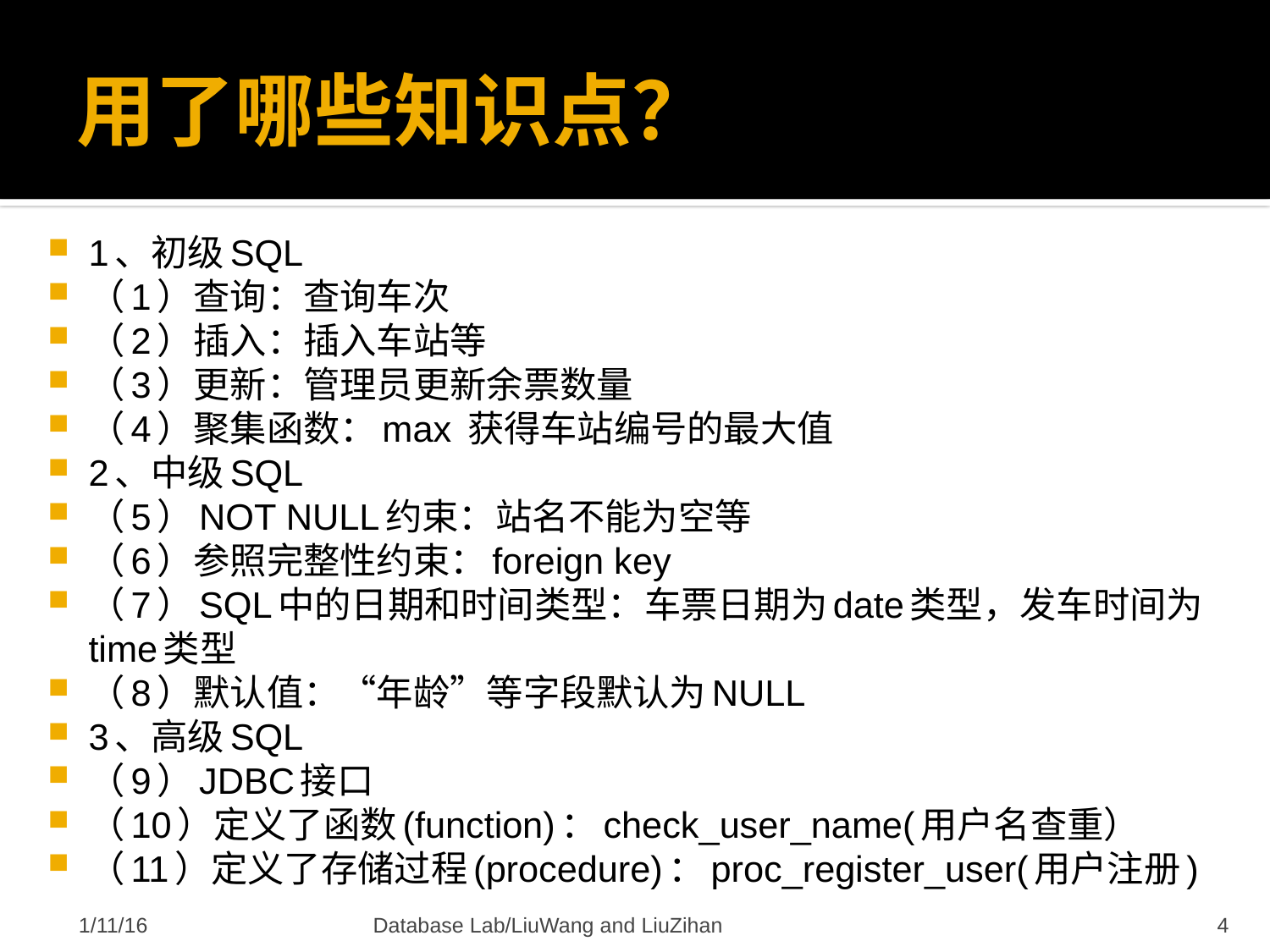

# 用了哪些知识点？
1、初级SQL
（1）查询：查询车次
（2）插入：插入车站等
（3）更新：管理员更新余票数量
（4）聚集函数：max 获得车站编号的最大值
2、中级SQL
（5）NOT NULL约束：站名不能为空等
（6）参照完整性约束：foreign key
（7）SQL中的日期和时间类型：车票日期为date类型，发车时间为time类型
（8）默认值：“年龄”等字段默认为NULL
3、高级SQL
（9）JDBC接口
（10）定义了函数(function)：check_user_name(用户名查重）
（11）定义了存储过程(procedure)：proc_register_user(用户注册)
1/11/16
Database Lab/LiuWang and LiuZihan
4